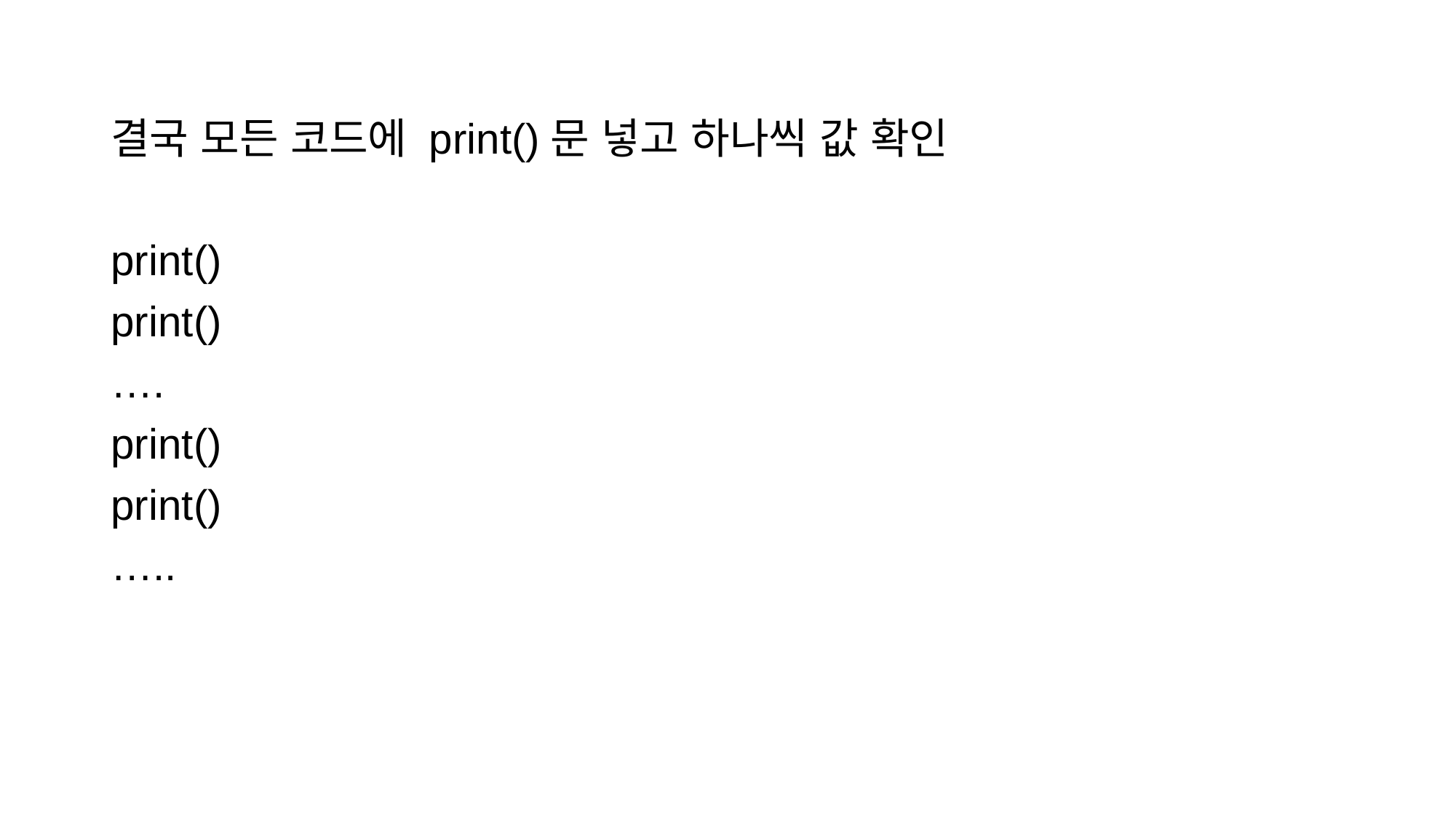

결국 모든 코드에 print()문 넣고 하나씩 값 확인

print()
print()
….
print()
print()
…..